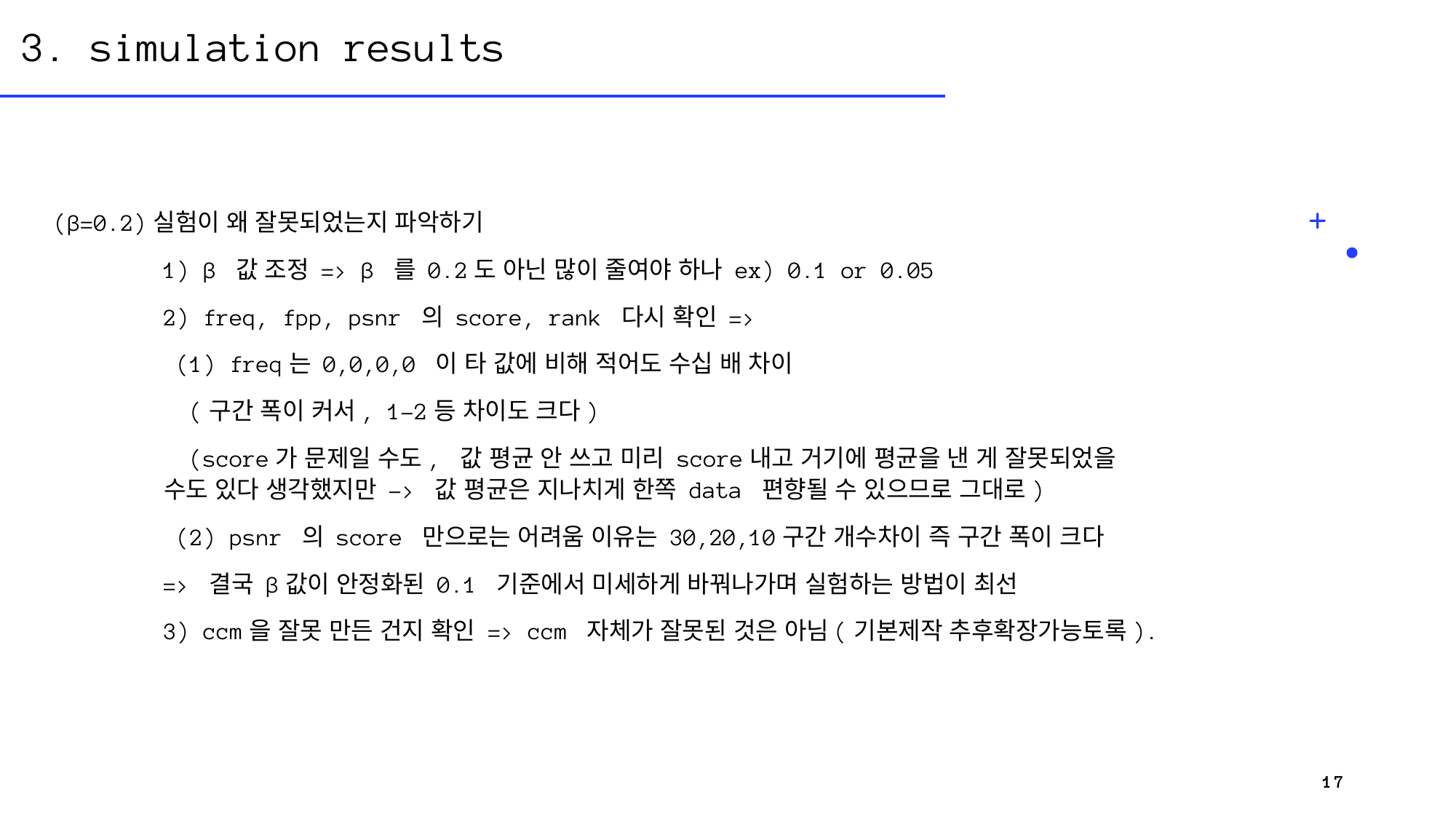

# 3. simulation results
(β=0.2)실험이 왜 잘못되었는지 파악하기
	1) β 값 조정 => β 를 0.2도 아닌 많이 줄여야 하나 ex) 0.1 or 0.05
	2) freq, fpp, psnr 의 score, rank 다시 확인 =>
	 (1) freq는 0,0,0,0 이 타 값에 비해 적어도 수십 배 차이
	  (구간 폭이 커서, 1-2등 차이도 크다)
	  (score가 문제일 수도, 값 평균 안 쓰고 미리 score내고 거기에 평균을 낸 게 잘못되었을 	  		수도 있다 생각했지만 -> 값 평균은 지나치게 한쪽 data 편향될 수 있으므로 그대로)
	 (2) psnr 의 score 만으로는 어려움 이유는 30,20,10구간 개수차이 즉 구간 폭이 크다
	=> 결국 β값이 안정화된 0.1 기준에서 미세하게 바꿔나가며 실험하는 방법이 최선
	3) ccm을 잘못 만든 건지 확인 => ccm 자체가 잘못된 것은 아님(기본제작 추후확장가능토록).
17